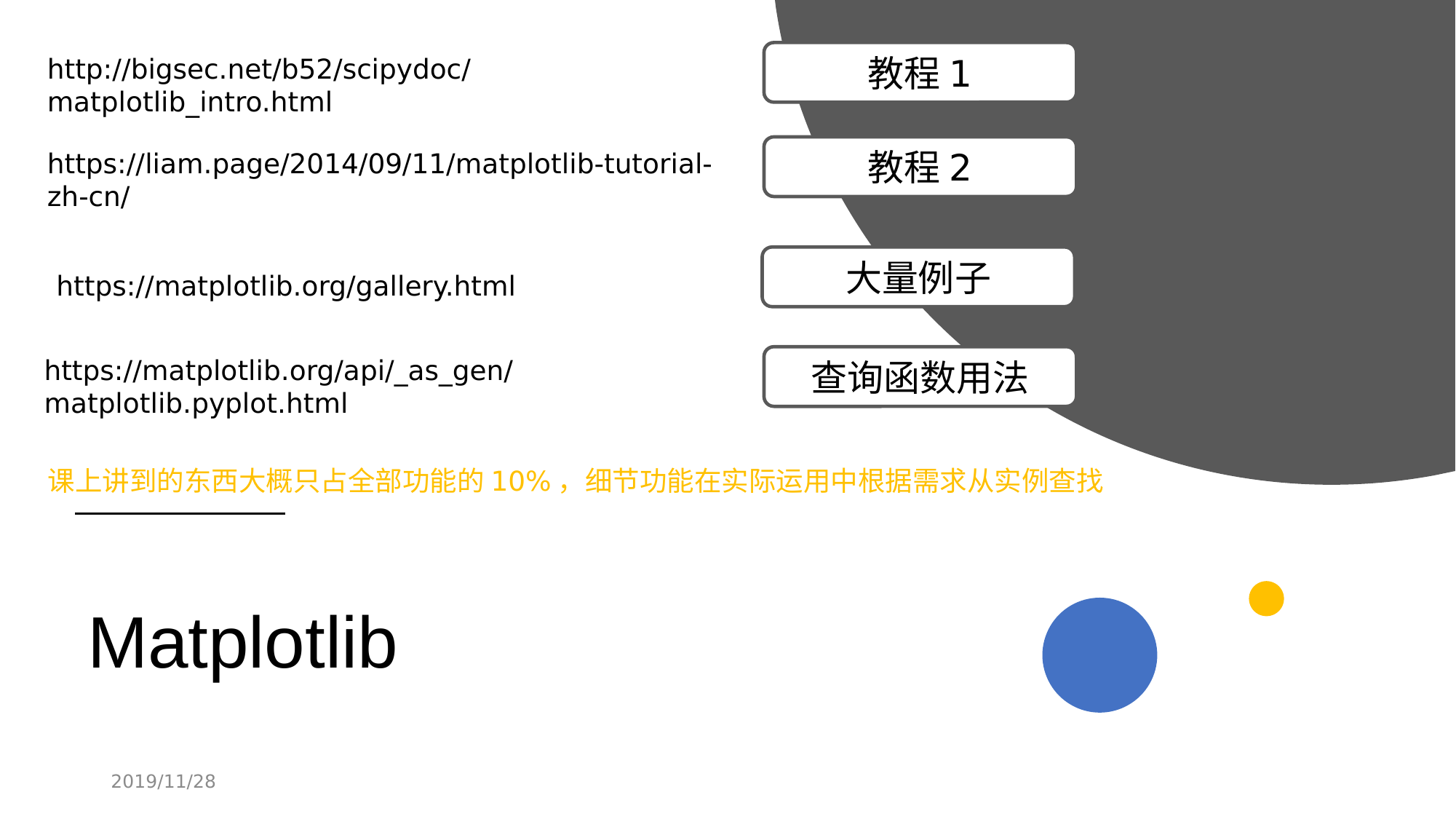

教程1
http://bigsec.net/b52/scipydoc/matplotlib_intro.html
教程2
https://liam.page/2014/09/11/matplotlib-tutorial-zh-cn/
大量例子
https://matplotlib.org/gallery.html
查询函数用法
https://matplotlib.org/api/_as_gen/matplotlib.pyplot.html
课上讲到的东西大概只占全部功能的10%，细节功能在实际运用中根据需求从实例查找
# Matplotlib

2019/11/28
高级算法语言和程序设计
2